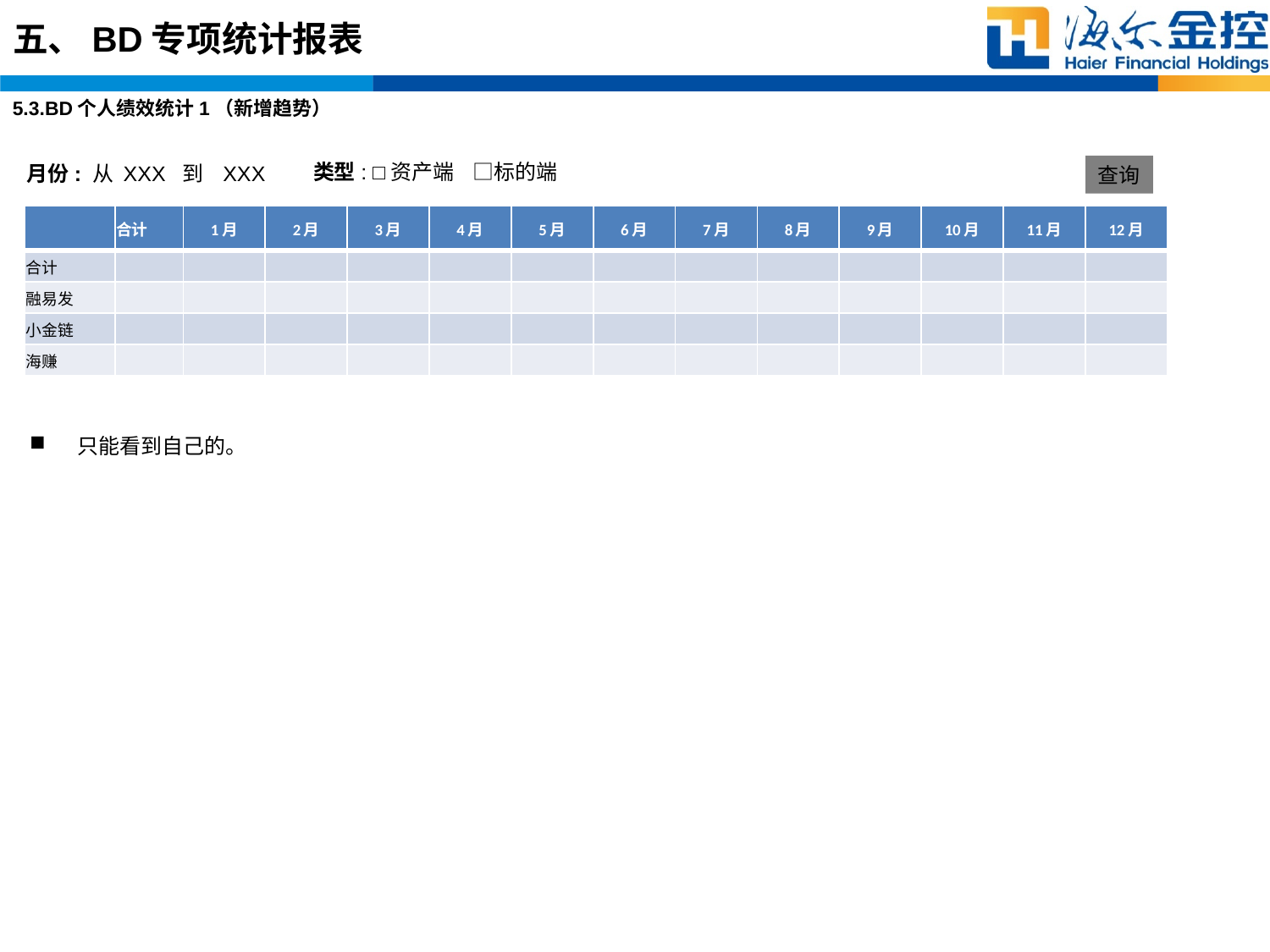

# 五、BD专项统计报表
5.3.BD个人绩效统计1（新增趋势）
类型: □资产端    □标的端
月份: 从 XXX  到   XXX
查询
|  | 合计 | 1月 | 2月 | 3月 | 4月 | 5月 | 6月 | 7月 | 8月 | 9月 | 10月 | 11月 | 12月 |
| --- | --- | --- | --- | --- | --- | --- | --- | --- | --- | --- | --- | --- | --- |
| 合计 |  |  |  |  |  |  |  |  |  |  |  |  |  |
| 融易发 |  |  |  |  |  |  |  |  |  |  |  |  |  |
| 小金链 |  |  |  |  |  |  |  |  |  |  |  |  |  |
| 海赚 |  |  |  |  |  |  |  |  |  |  |  |  |  |
只能看到自己的。